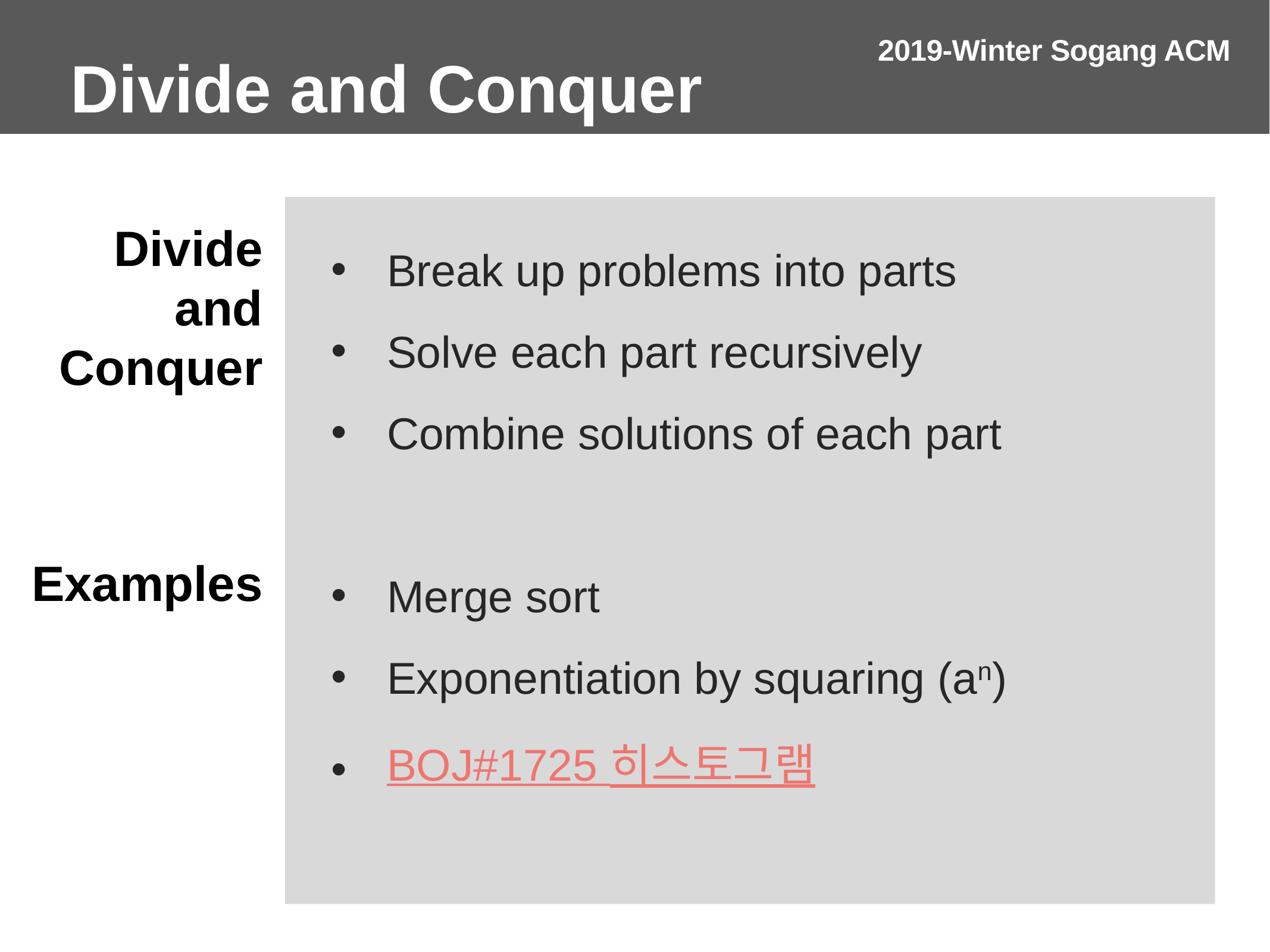

Divide and Conquer
Break up problems into parts
Solve each part recursively
Combine solutions of each part

Merge sort
Exponentiation by squaring (an)
BOJ#1725 히스토그램

# Divide and Conquer
Examples